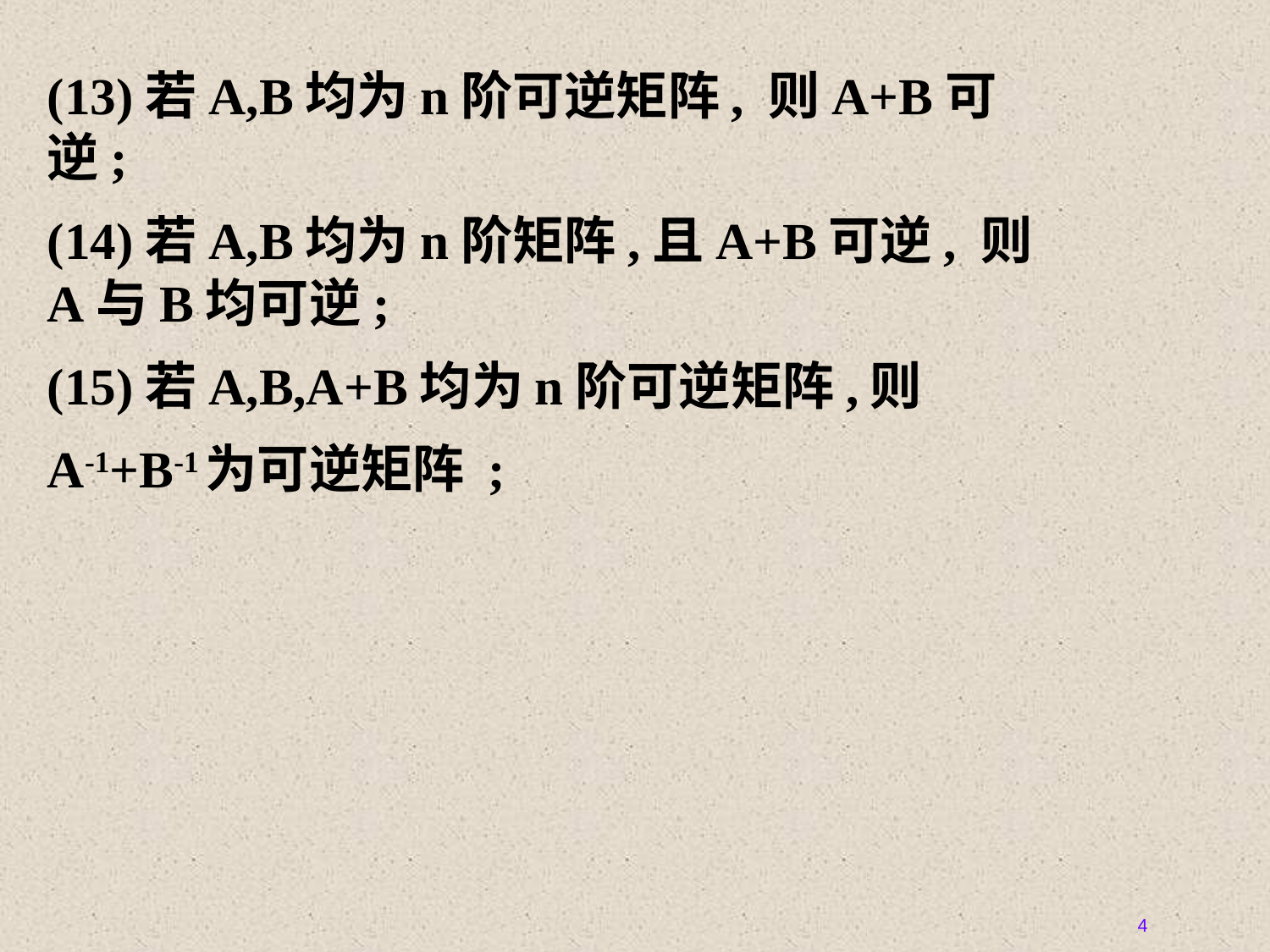

(13)若A,B均为n阶可逆矩阵, 则A+B可逆;
(14)若A,B均为n阶矩阵,且A+B可逆, 则A与B均可逆;
(15)若A,B,A+B均为n阶可逆矩阵,则
A-1+B-1为可逆矩阵 ;